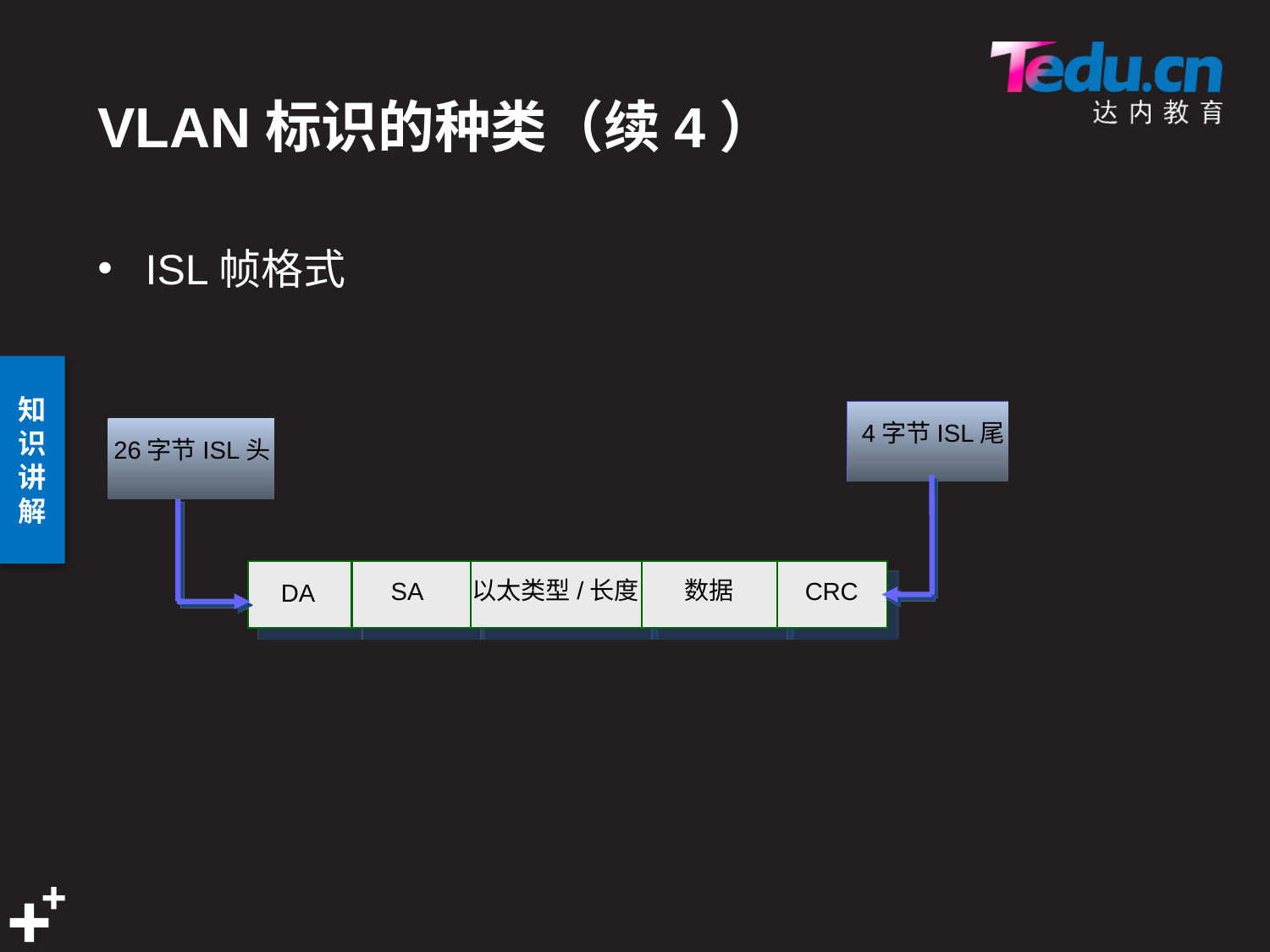

# VLAN标识的种类（续4）
ISL帧格式

4字节ISL尾

26字节ISL头

以太类型/长度

SA

CRC

DA

数据